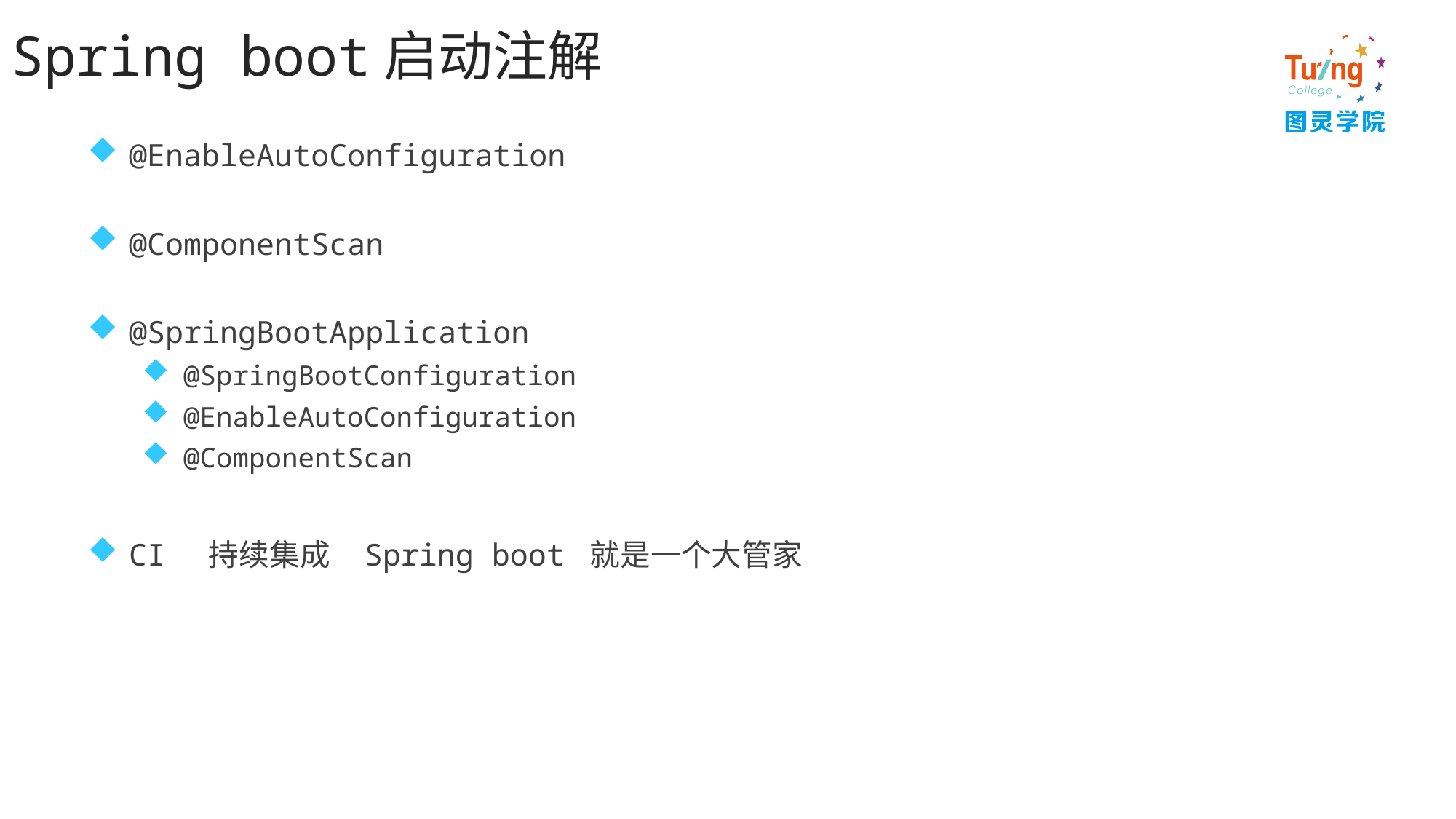

# Spring boot启动注解
@EnableAutoConfiguration

@ComponentScan

@SpringBootApplication
@SpringBootConfiguration
@EnableAutoConfiguration
@ComponentScan

CI  持续集成    Spring boot 就是一个大管家